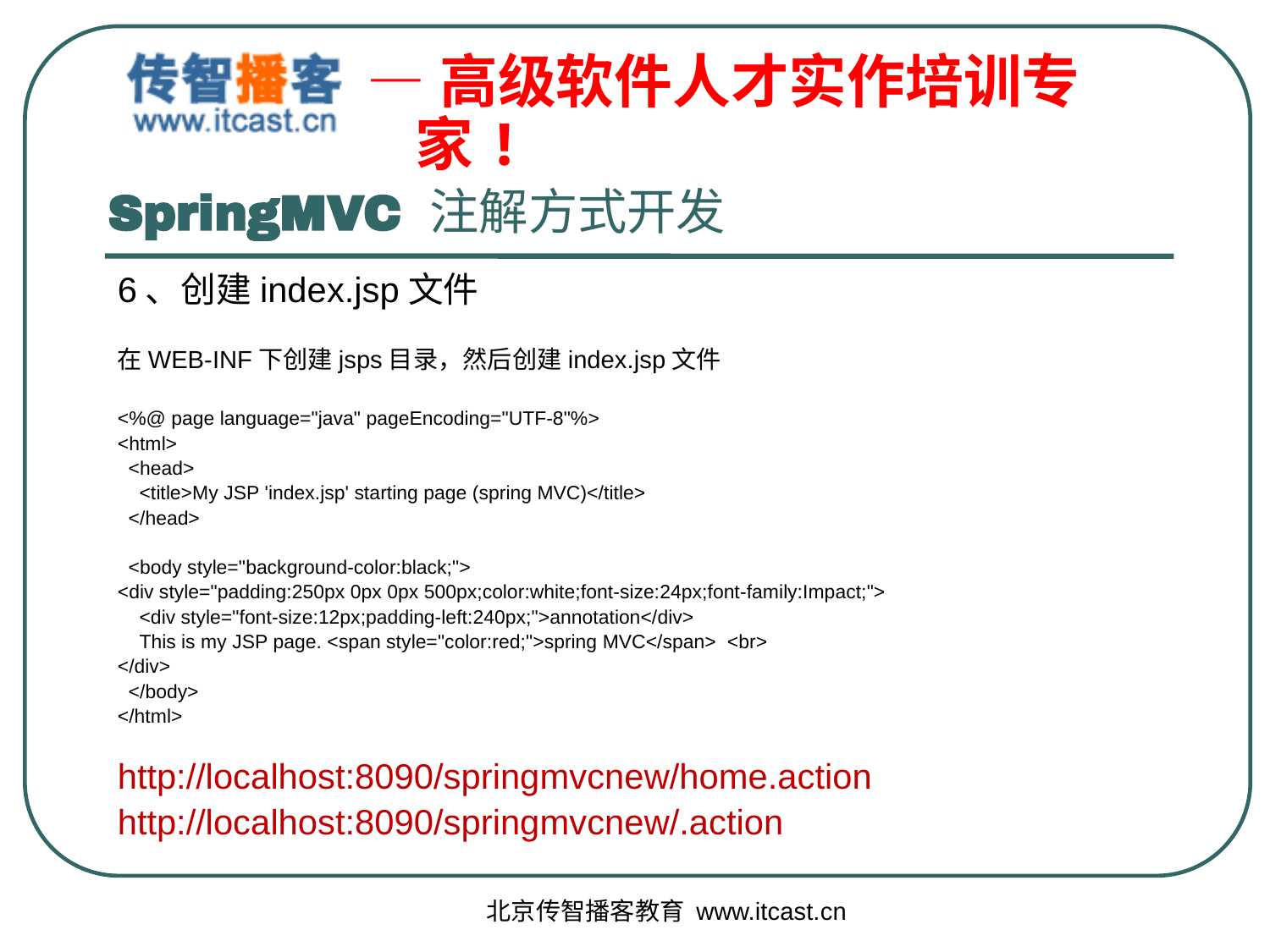

# SpringMVC 注解方式开发
6、创建index.jsp文件

在WEB-INF下创建jsps目录，然后创建index.jsp文件

<%@ page language="java" pageEncoding="UTF-8"%>
<html>
  <head>
    <title>My JSP 'index.jsp' starting page (spring MVC)</title>
  </head>

  <body style="background-color:black;">
<div style="padding:250px 0px 0px 500px;color:white;font-size:24px;font-family:Impact;">
    <div style="font-size:12px;padding-left:240px;">annotation</div>
    This is my JSP page. <span style="color:red;">spring MVC</span>  <br>
</div>
  </body>
</html>

http://localhost:8090/springmvcnew/home.action
http://localhost:8090/springmvcnew/.action
北京传智播客教育 www.itcast.cn